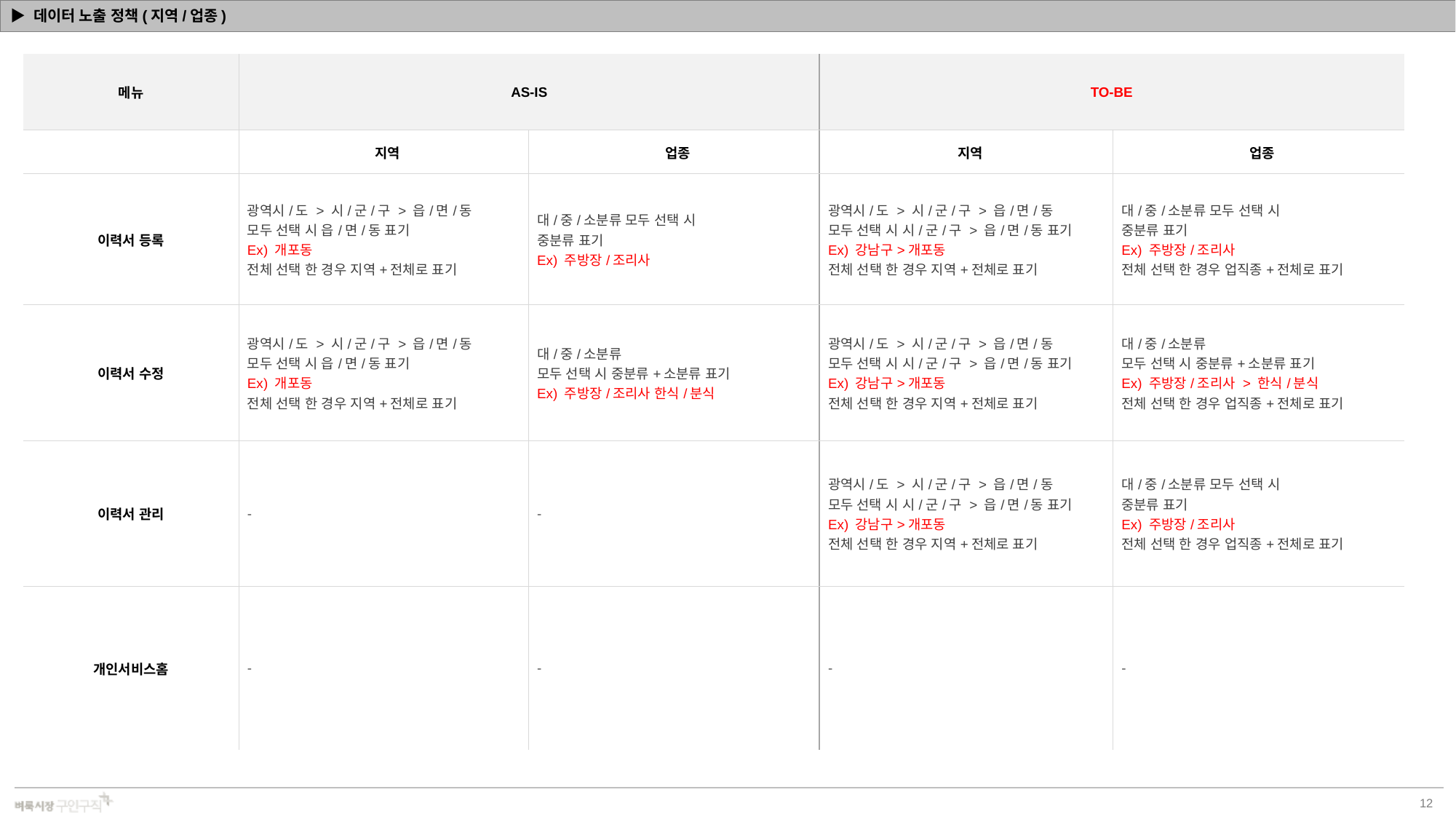

# ▶ 데이터 노출 정책(지역/업종)
| 메뉴 | AS-IS |  | TO-BE |  |
| --- | --- | --- | --- | --- |
|  | 지역 | 업종 | 지역 | 업종 |
| 이력서 등록 | 광역시/도 > 시/군/구 > 읍/면/동 모두 선택 시 읍/면/동 표기 Ex) 개포동 전체 선택 한 경우 지역+전체로 표기 | 대/중/소분류 모두 선택 시 중분류 표기 Ex) 주방장/조리사 | 광역시/도 > 시/군/구 > 읍/면/동 모두 선택 시 시/군/구 > 읍/면/동 표기 Ex) 강남구>개포동 전체 선택 한 경우 지역+전체로 표기 | 대/중/소분류 모두 선택 시 중분류 표기 Ex) 주방장/조리사 전체 선택 한 경우 업직종+전체로 표기 |
| 이력서 수정 | 광역시/도 > 시/군/구 > 읍/면/동 모두 선택 시 읍/면/동 표기 Ex) 개포동 전체 선택 한 경우 지역+전체로 표기 | 대/중/소분류 모두 선택 시 중분류+소분류 표기 Ex) 주방장/조리사 한식/분식 | 광역시/도 > 시/군/구 > 읍/면/동 모두 선택 시 시/군/구 > 읍/면/동 표기 Ex) 강남구>개포동 전체 선택 한 경우 지역+전체로 표기 | 대/중/소분류 모두 선택 시 중분류+소분류 표기 Ex) 주방장/조리사 > 한식/분식 전체 선택 한 경우 업직종+전체로 표기 |
| 이력서 관리 | - | - | 광역시/도 > 시/군/구 > 읍/면/동 모두 선택 시 시/군/구 > 읍/면/동 표기 Ex) 강남구>개포동 전체 선택 한 경우 지역+전체로 표기 | 대/중/소분류 모두 선택 시 중분류 표기 Ex) 주방장/조리사 전체 선택 한 경우 업직종+전체로 표기 |
| 개인서비스홈 | - | - | - | - |